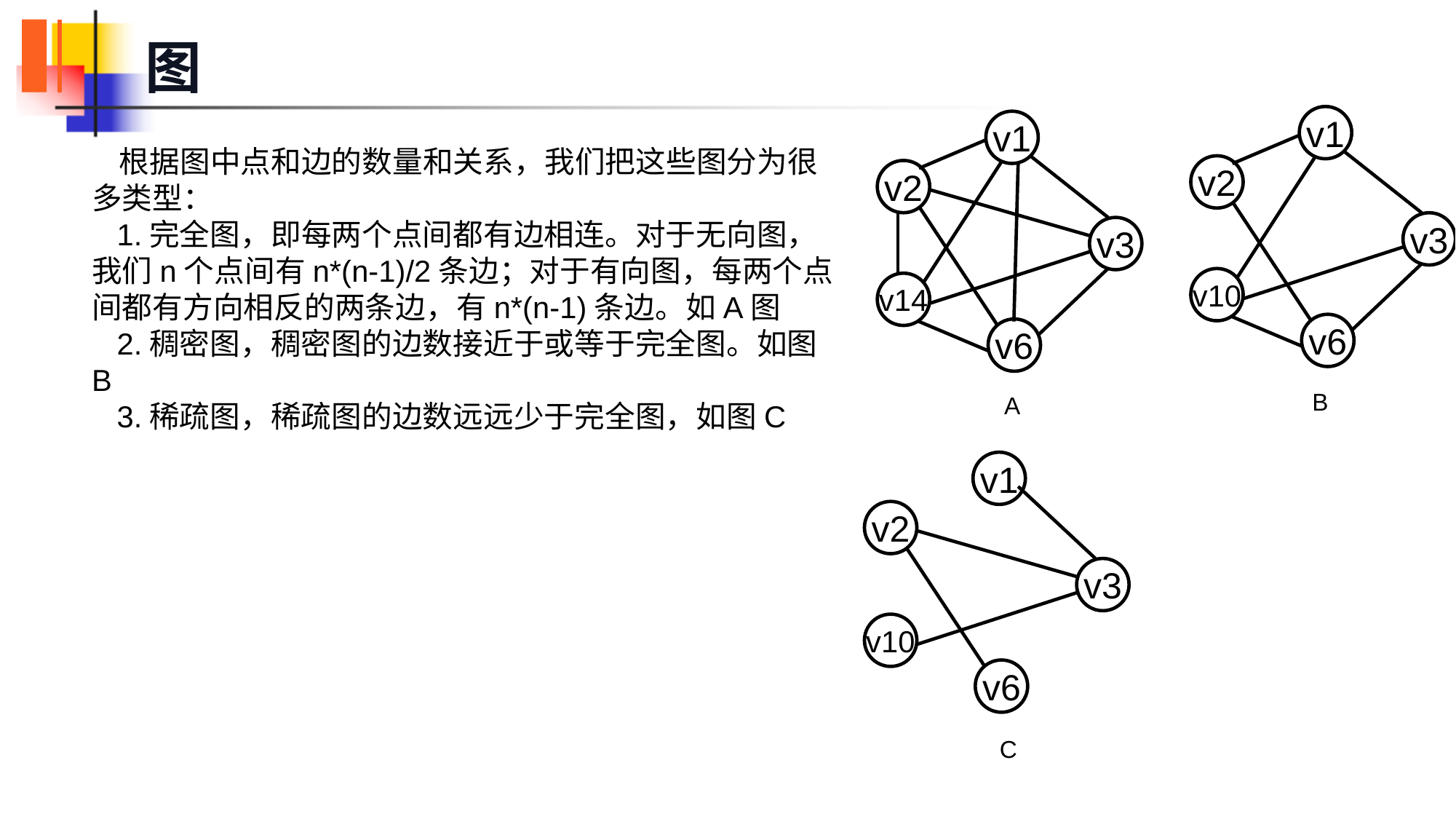

图

v1
v1

   根据图中点和边的数量和关系，我们把这些图分为很多类型：
   1.完全图，即每两个点间都有边相连。对于无向图，我们n个点间有n*(n-1)/2条边；对于有向图，每两个点间都有方向相反的两条边，有n*(n-1)条边。如A图
   2.稠密图，稠密图的边数接近于或等于完全图。如图B
   3.稀疏图，稀疏图的边数远远少于完全图，如图C

v2

v2

v3
v3

v10
v14
v6

v6

B
A
v1

v2

v3

v10
v6
C